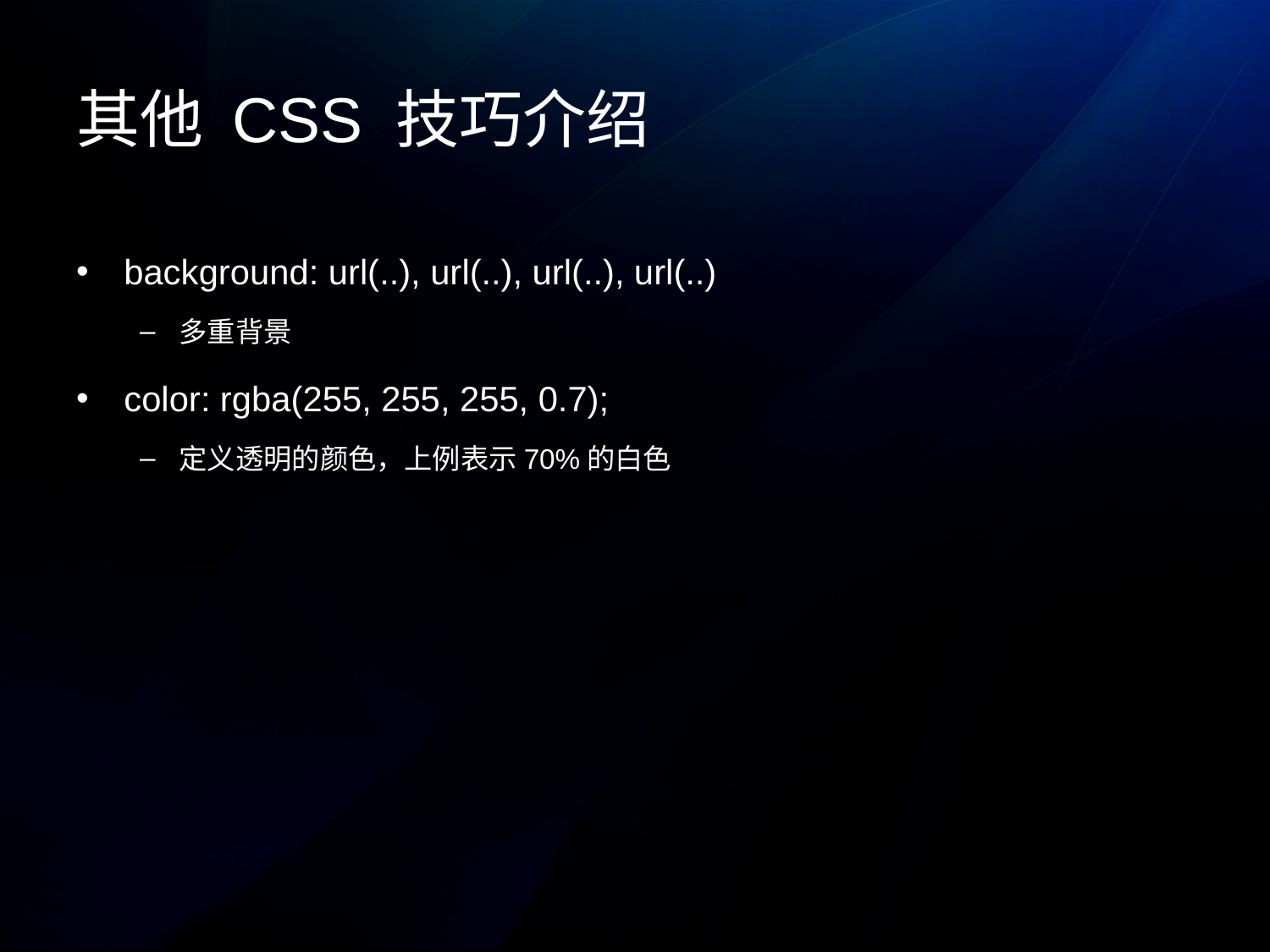

# 其他 CSS 技巧介绍
background: url(..), url(..), url(..), url(..)
多重背景
color: rgba(255, 255, 255, 0.7);
定义透明的颜色，上例表示70%的白色